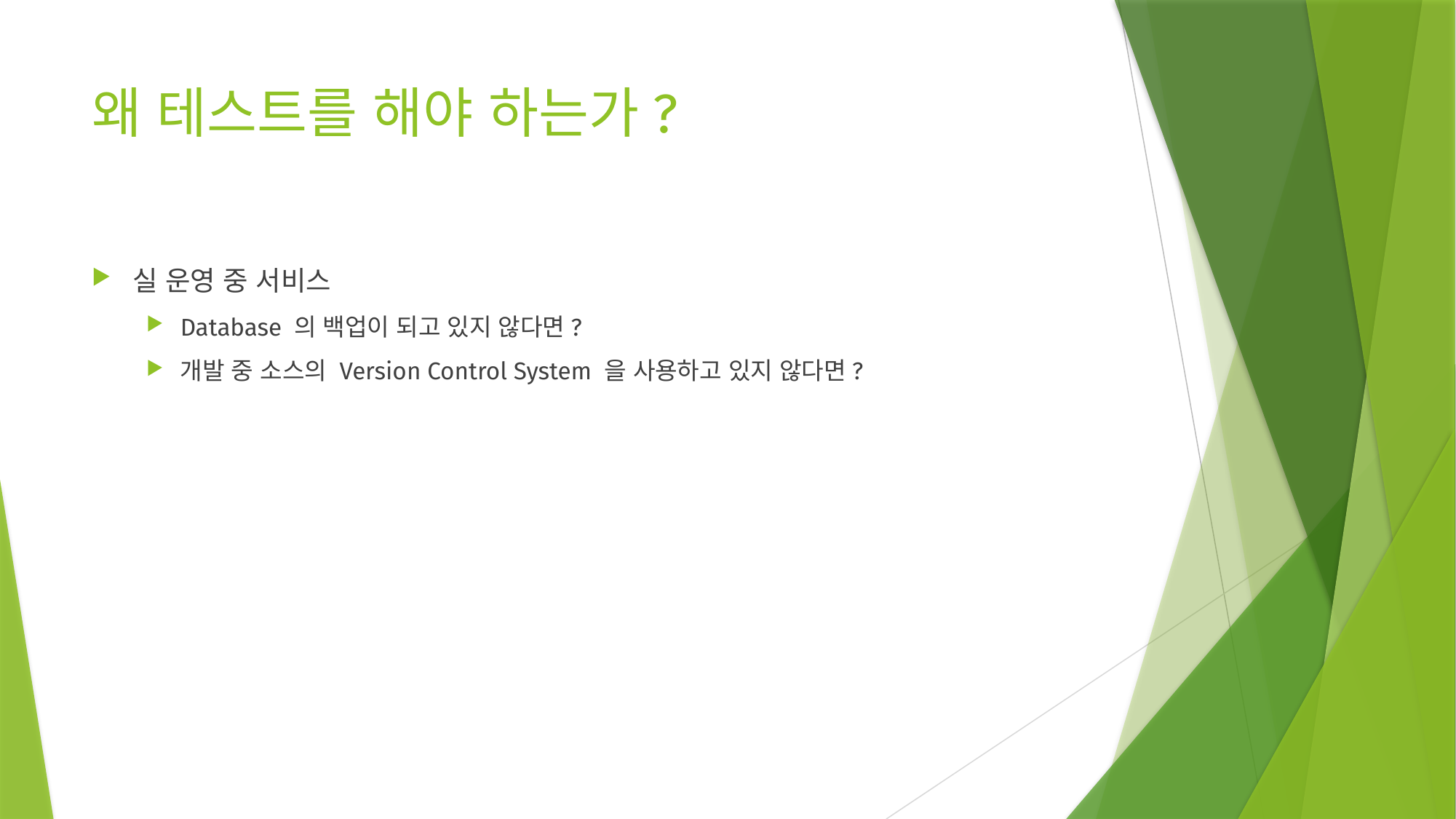

# 왜 테스트를 해야 하는가?
실 운영 중 서비스
Database 의 백업이 되고 있지 않다면?
개발 중 소스의 Version Control System 을 사용하고 있지 않다면?